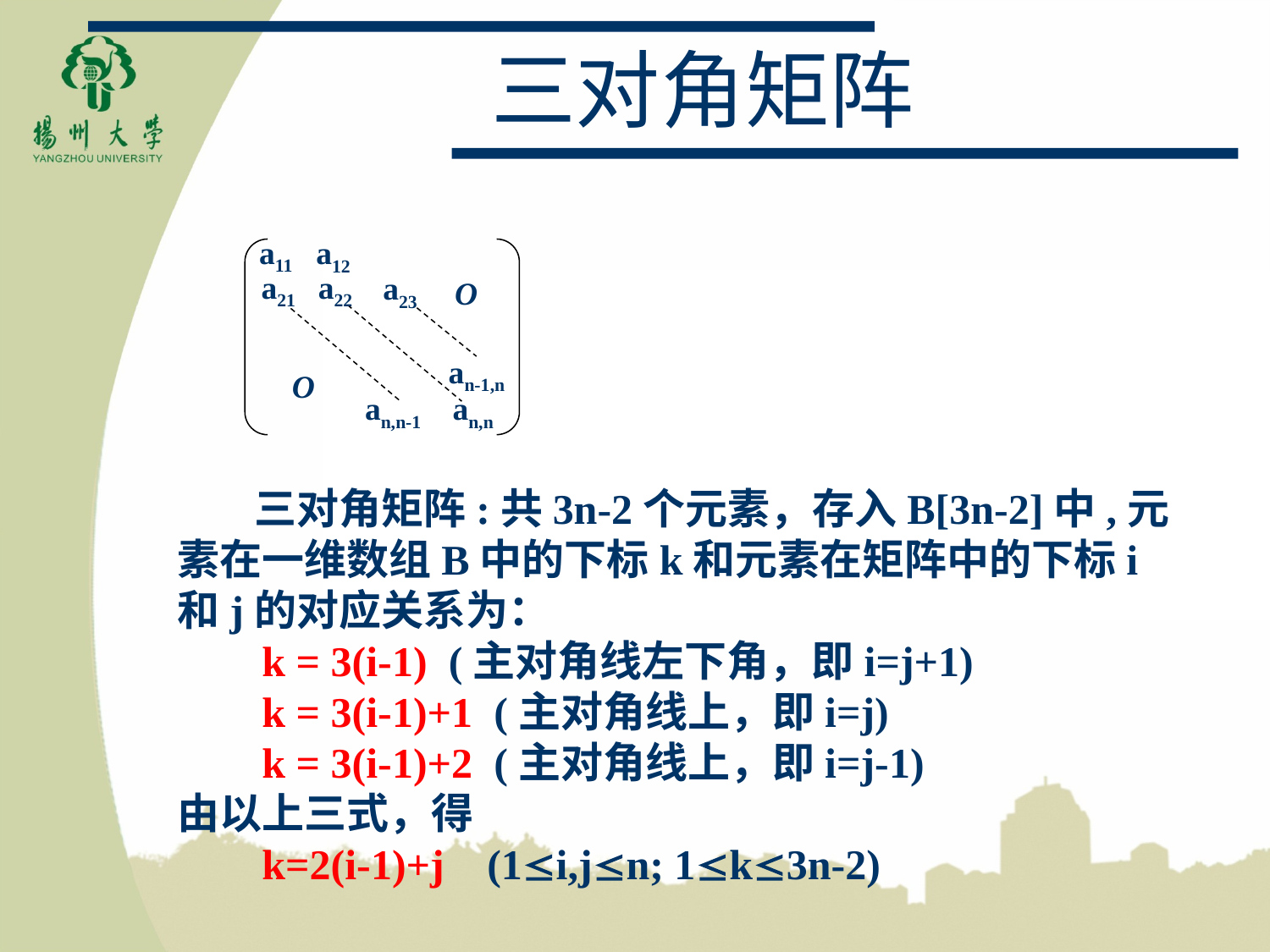

# 三对角矩阵
a11
a12

a21
a22
a23
O

an-1,n
O
an,n-1
an,n

       三对角矩阵:共3n-2个元素，存入B[3n-2]中,元素在一维数组B中的下标k和元素在矩阵中的下标i和j的对应关系为：
        k = 3(i-1)  (主对角线左下角，即i=j+1)
        k = 3(i-1)+1  (主对角线上，即i=j)
        k = 3(i-1)+2  (主对角线上，即i=j-1)
由以上三式，得
        k=2(i-1)+j    (1≤i,j≤n; 1≤k≤3n-2)